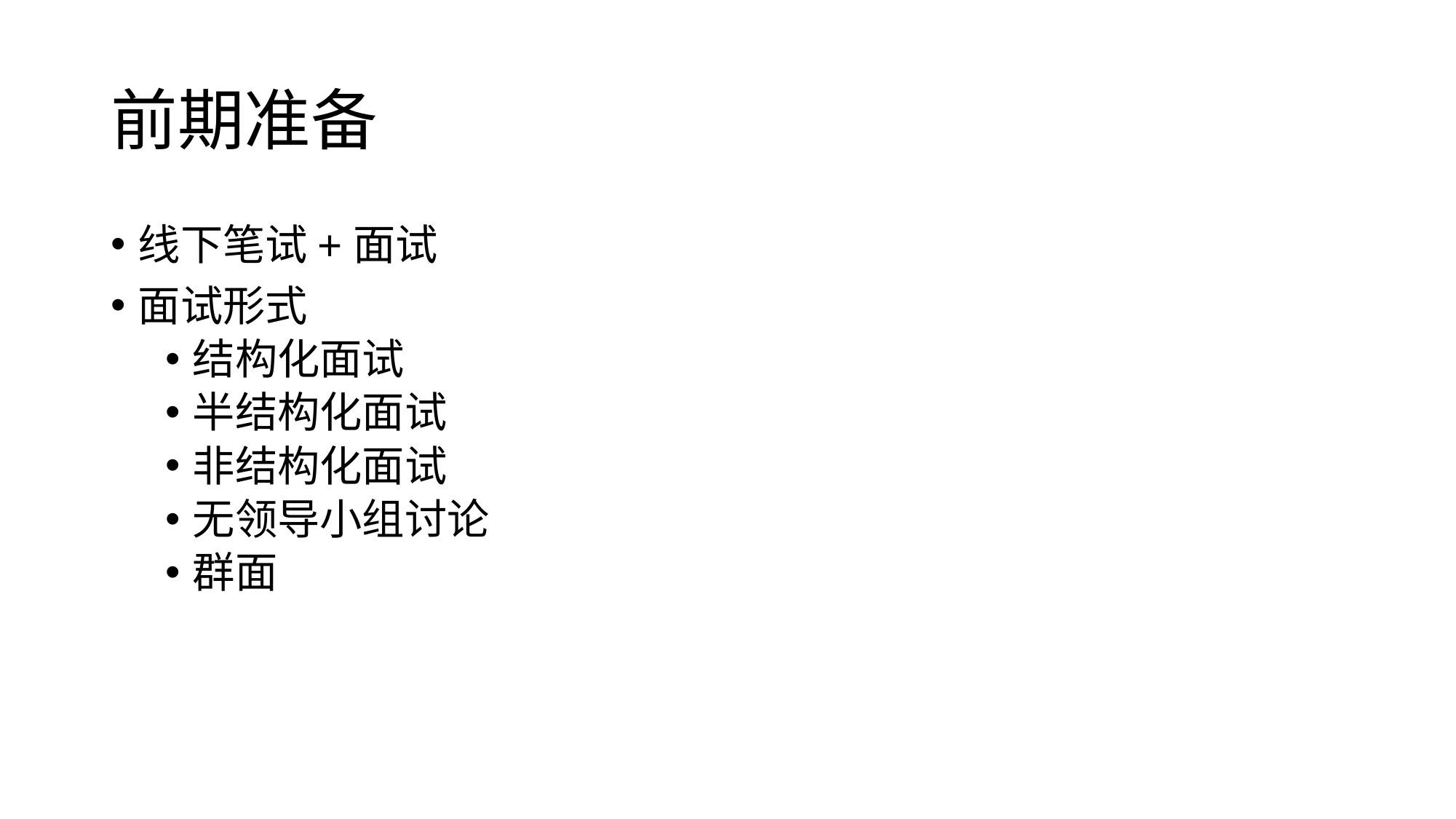

# 前期准备
线下笔试+面试
面试形式
结构化面试
半结构化面试
非结构化面试
无领导小组讨论
群面